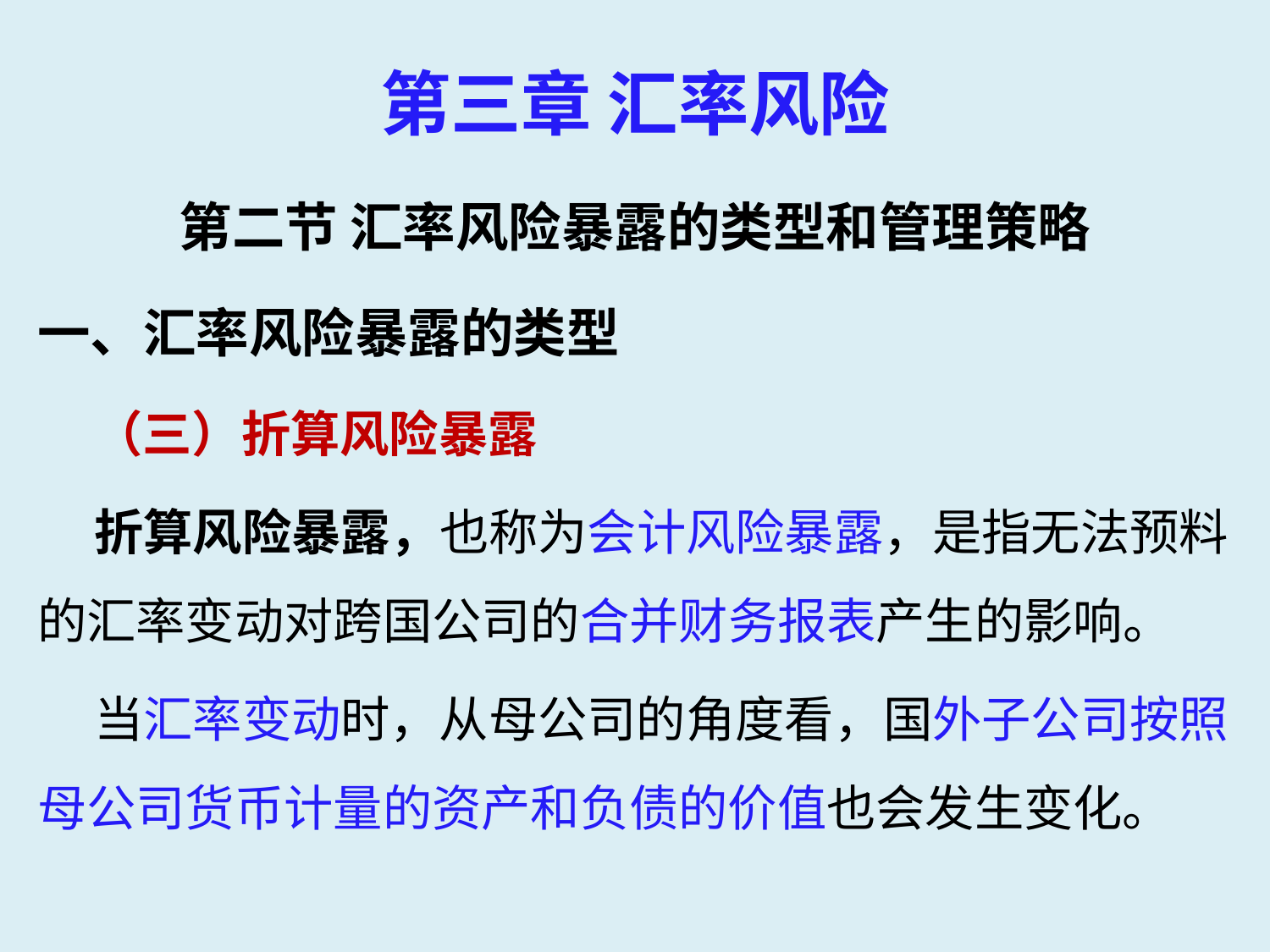

# 第三章 汇率风险
第二节 汇率风险暴露的类型和管理策略
一、汇率风险暴露的类型
    （三）折算风险暴露
    折算风险暴露，也称为会计风险暴露，是指无法预料的汇率变动对跨国公司的合并财务报表产生的影响。
    当汇率变动时，从母公司的角度看，国外子公司按照母公司货币计量的资产和负债的价值也会发生变化。